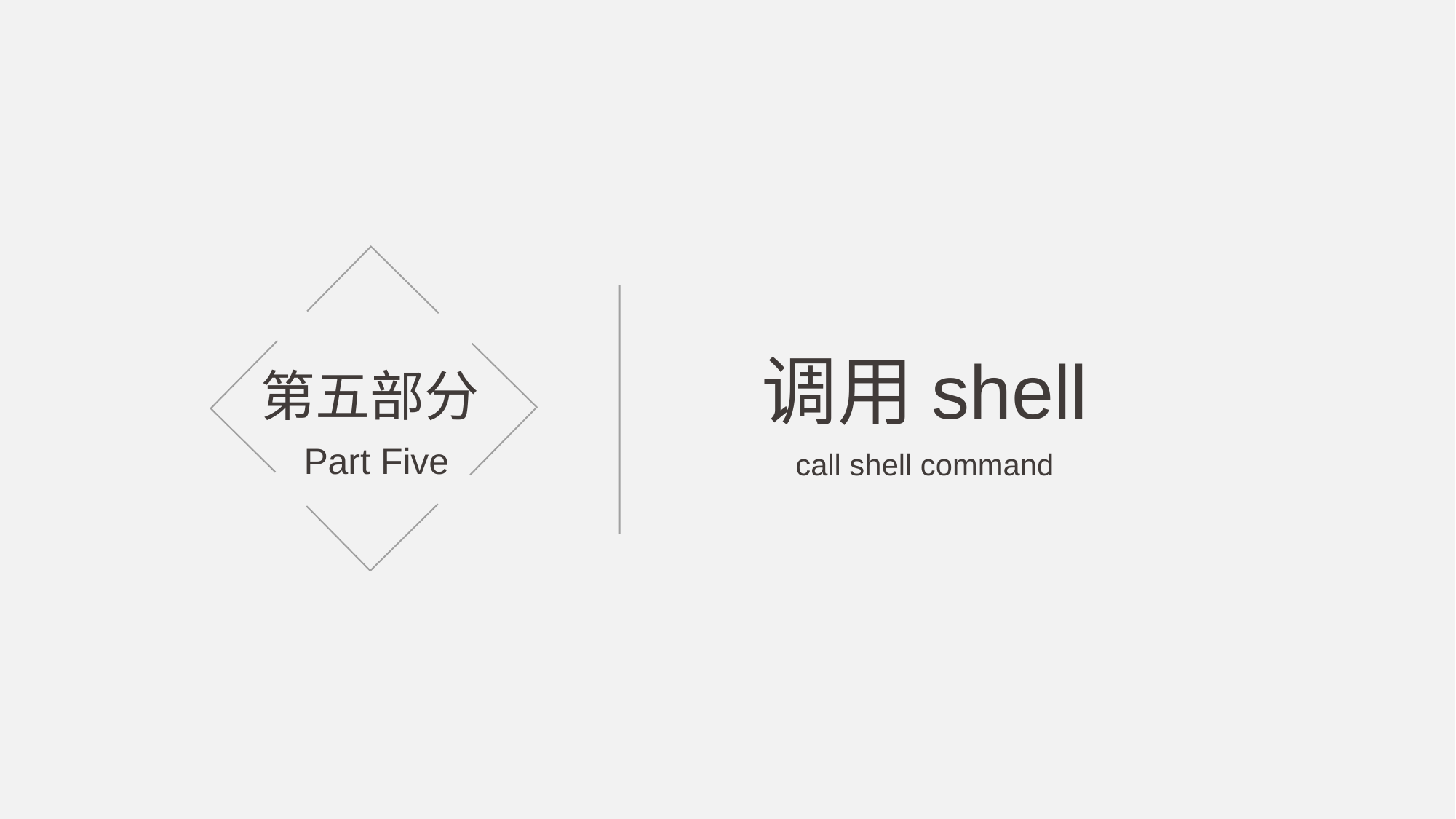

调用shell
第五部分
Part Five
call shell command